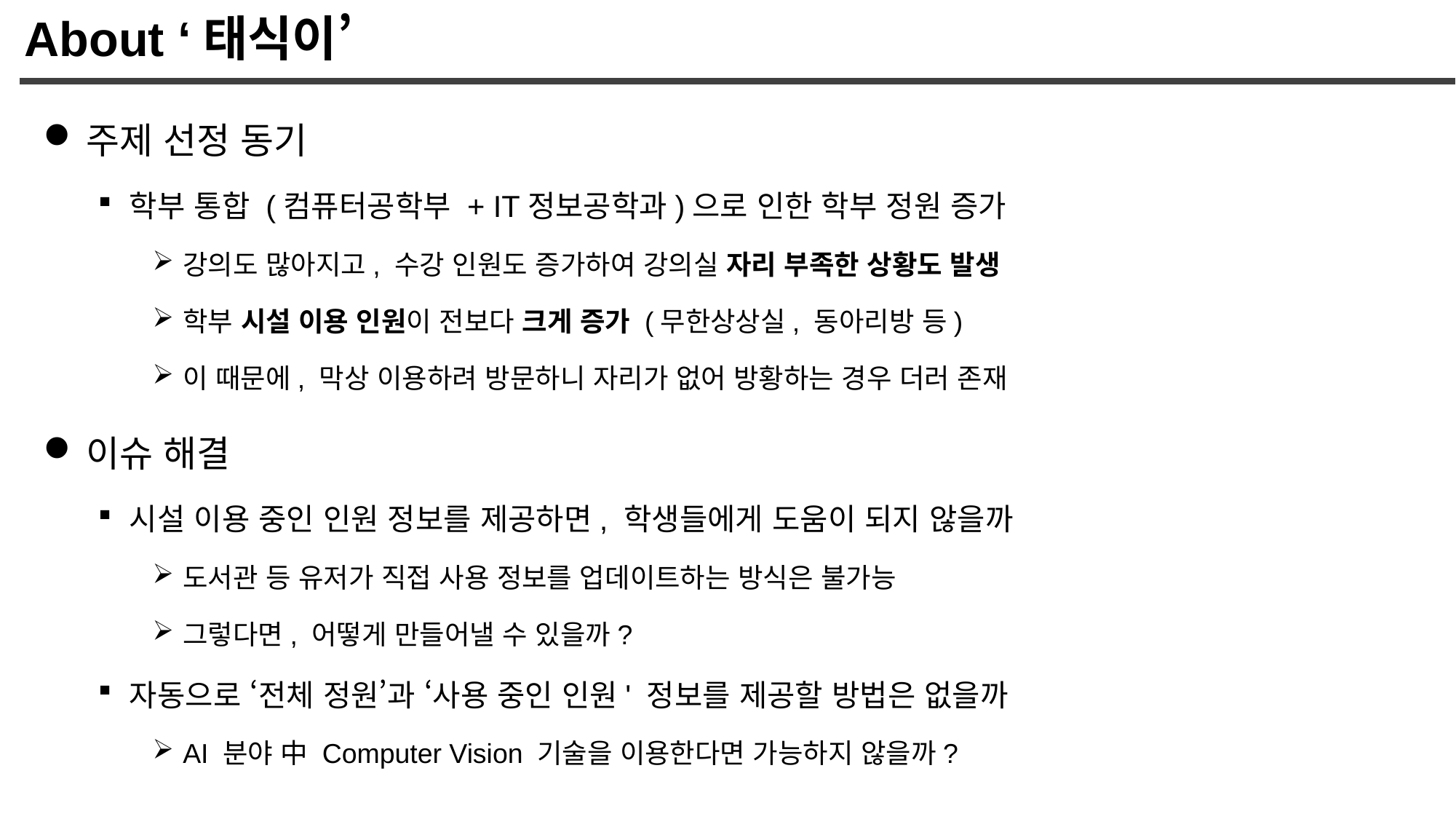

# About ‘태식이’
주제 선정 동기
학부 통합 (컴퓨터공학부 + IT정보공학과)으로 인한 학부 정원 증가
강의도 많아지고, 수강 인원도 증가하여 강의실 자리 부족한 상황도 발생
학부 시설 이용 인원이 전보다 크게 증가 (무한상상실, 동아리방 등)
이 때문에, 막상 이용하려 방문하니 자리가 없어 방황하는 경우 더러 존재
이슈 해결
시설 이용 중인 인원 정보를 제공하면, 학생들에게 도움이 되지 않을까
도서관 등 유저가 직접 사용 정보를 업데이트하는 방식은 불가능
그렇다면, 어떻게 만들어낼 수 있을까?
자동으로 ‘전체 정원’과 ‘사용 중인 인원' 정보를 제공할 방법은 없을까
AI 분야 中 Computer Vision 기술을 이용한다면 가능하지 않을까?